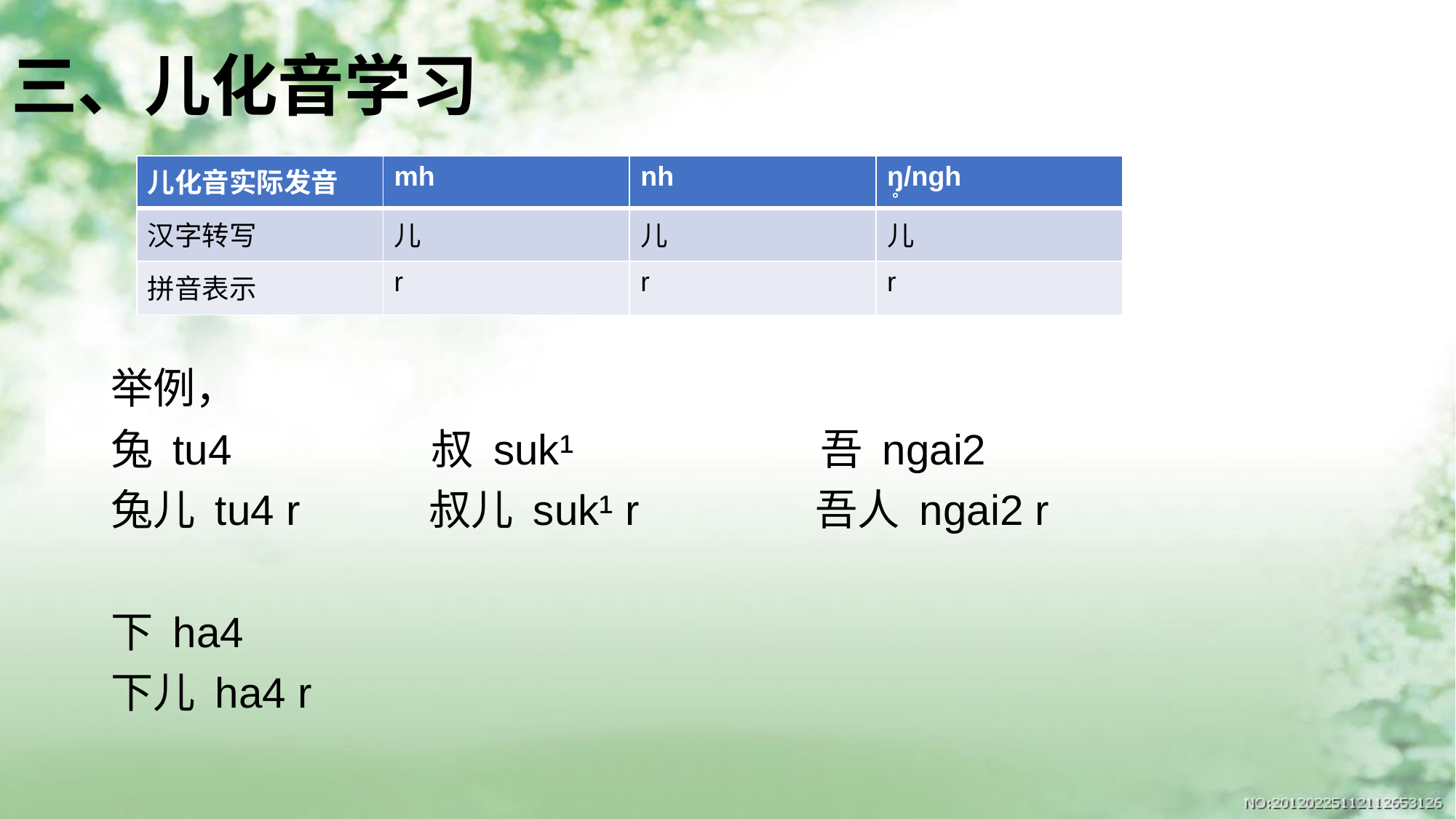

# 三、儿化音学习
| 儿化音实际发音 | mh | nh | ŋ̥/ngh |
| --- | --- | --- | --- |
| 汉字转写 | 儿 | 儿 | 儿 |
| 拼音表示 | r | r | r |
举例，
兔 tu4                叔 suk¹                    吾 ngai2
兔儿 tu4 r          叔儿 suk¹ r              吾人 ngai2 r

下 ha4
下儿 ha4 r